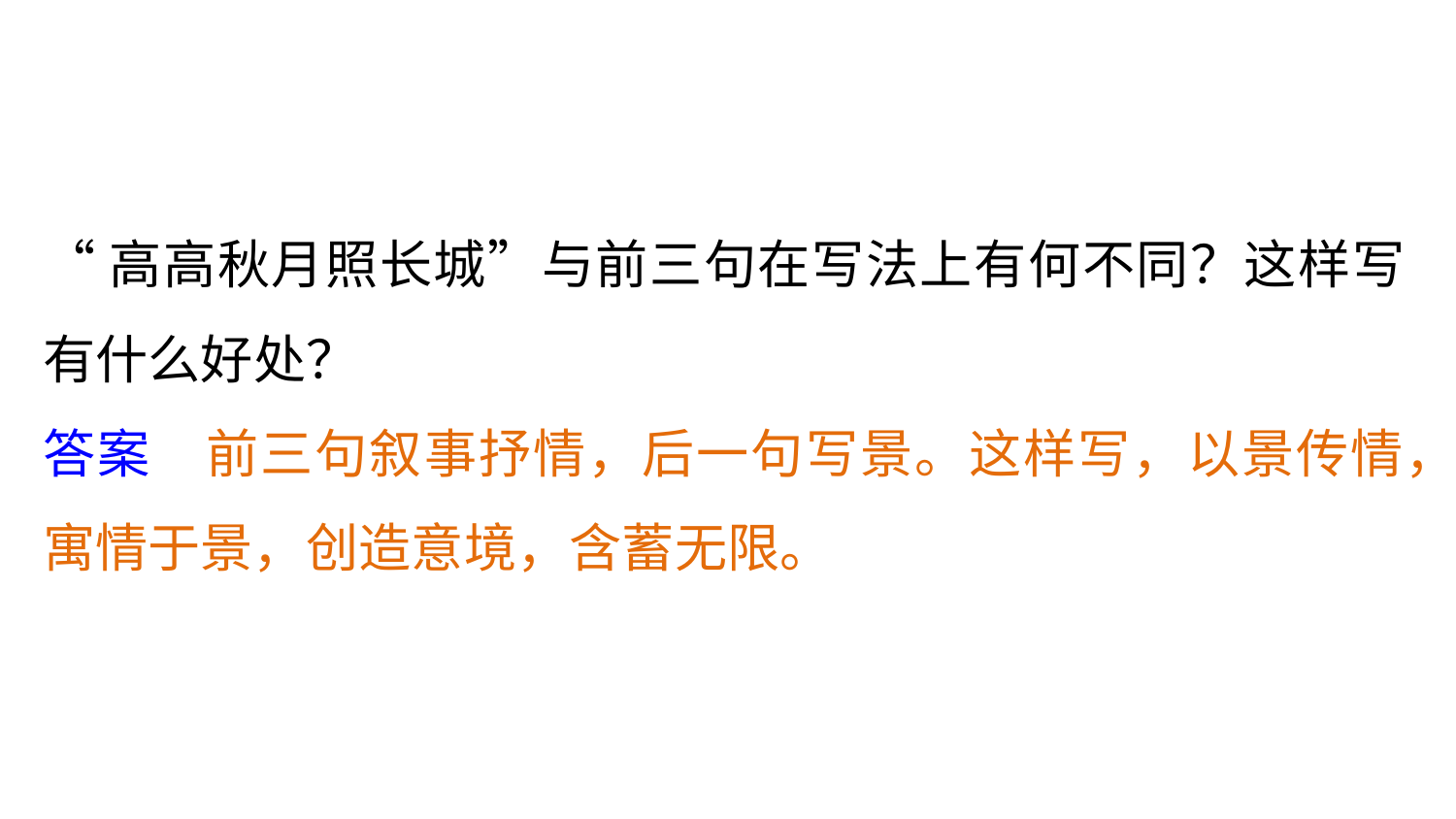

“高高秋月照长城”与前三句在写法上有何不同？这样写有什么好处？
答案　前三句叙事抒情，后一句写景。这样写，以景传情，寓情于景，创造意境，含蓄无限。